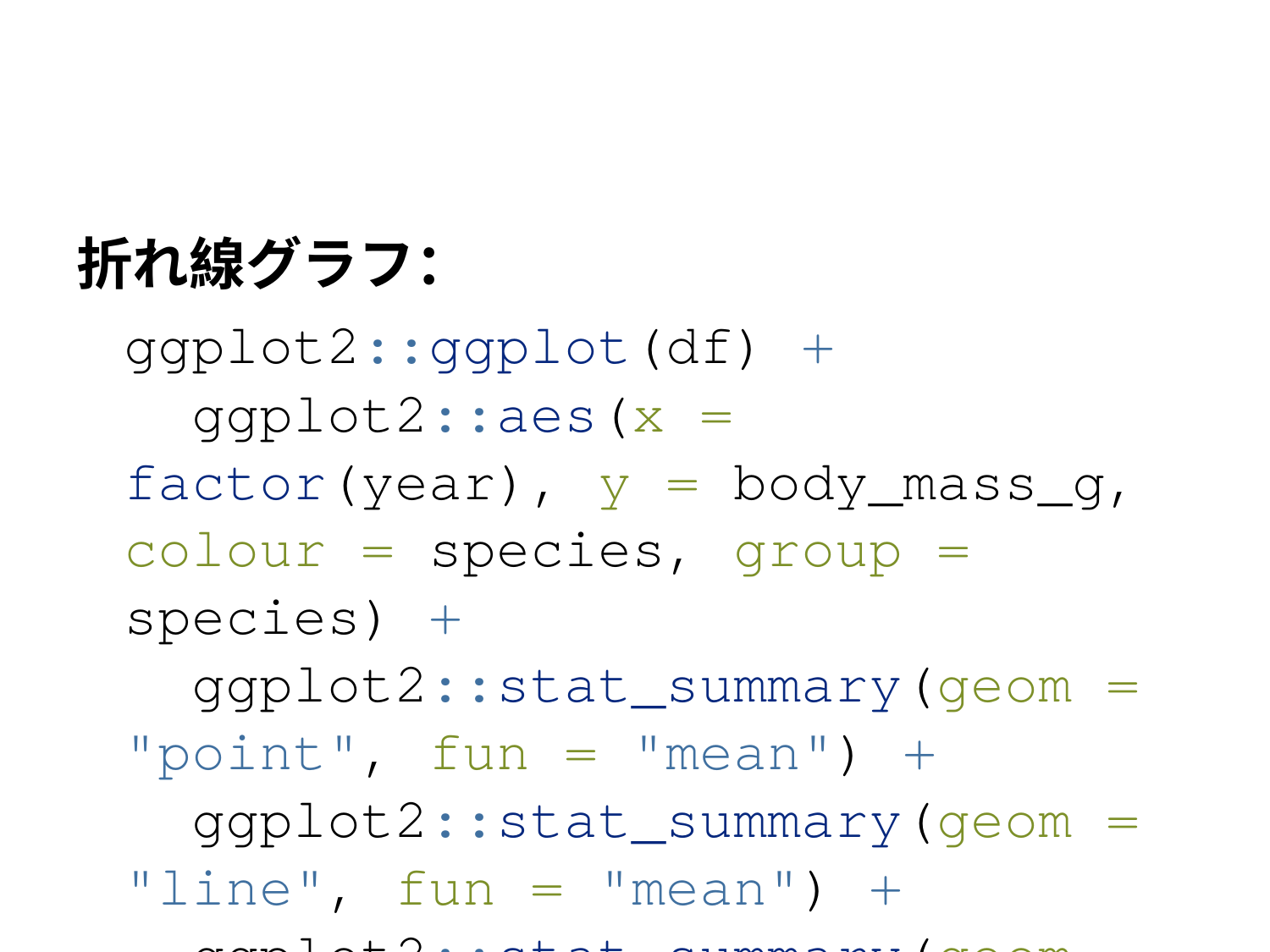

折れ線グラフ：
ggplot2::ggplot(df) +
  ggplot2::aes(x = factor(year), y = body_mass_g, colour = species, group = species) +
  ggplot2::stat_summary(geom = "point", fun = "mean") +
  ggplot2::stat_summary(geom = "line", fun = "mean") +
  ggplot2::stat_summary(geom = "pointrange", fun.data = "mean_se") +
  ggplot2::theme_bw() +
  ggplot2::labs(x = "", y = "体重 (mm)")